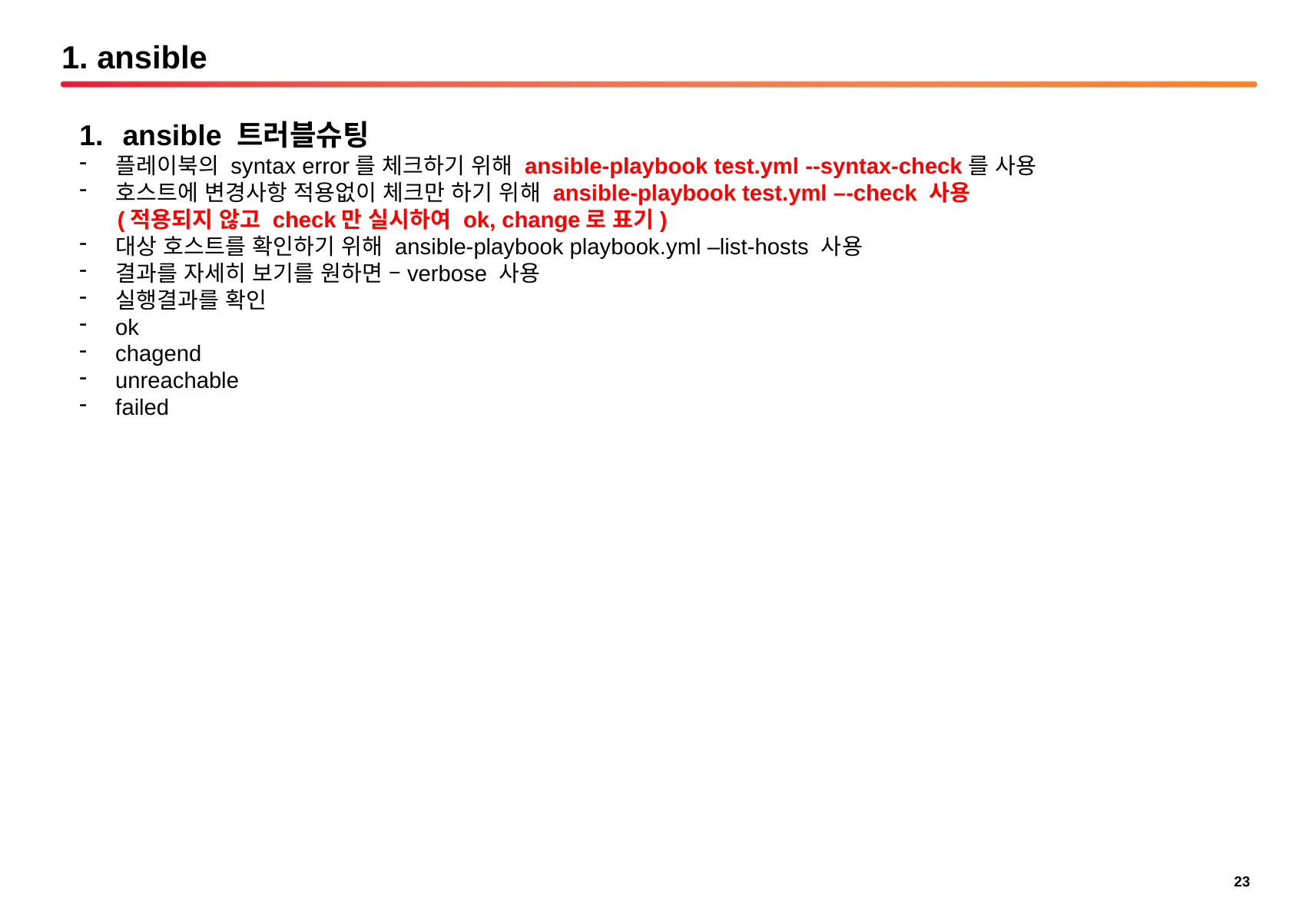

# 1. ansible
ansible 트러블슈팅
플레이북의 syntax error를 체크하기 위해 ansible-playbook test.yml --syntax-check를 사용
호스트에 변경사항 적용없이 체크만 하기 위해 ansible-playbook test.yml –-check 사용
      (적용되지 않고 check만 실시하여 ok, change로 표기)
대상 호스트를 확인하기 위해 ansible-playbook playbook.yml –list-hosts 사용
결과를 자세히 보기를 원하면 –verbose 사용
실행결과를 확인
ok
chagend
unreachable
failed